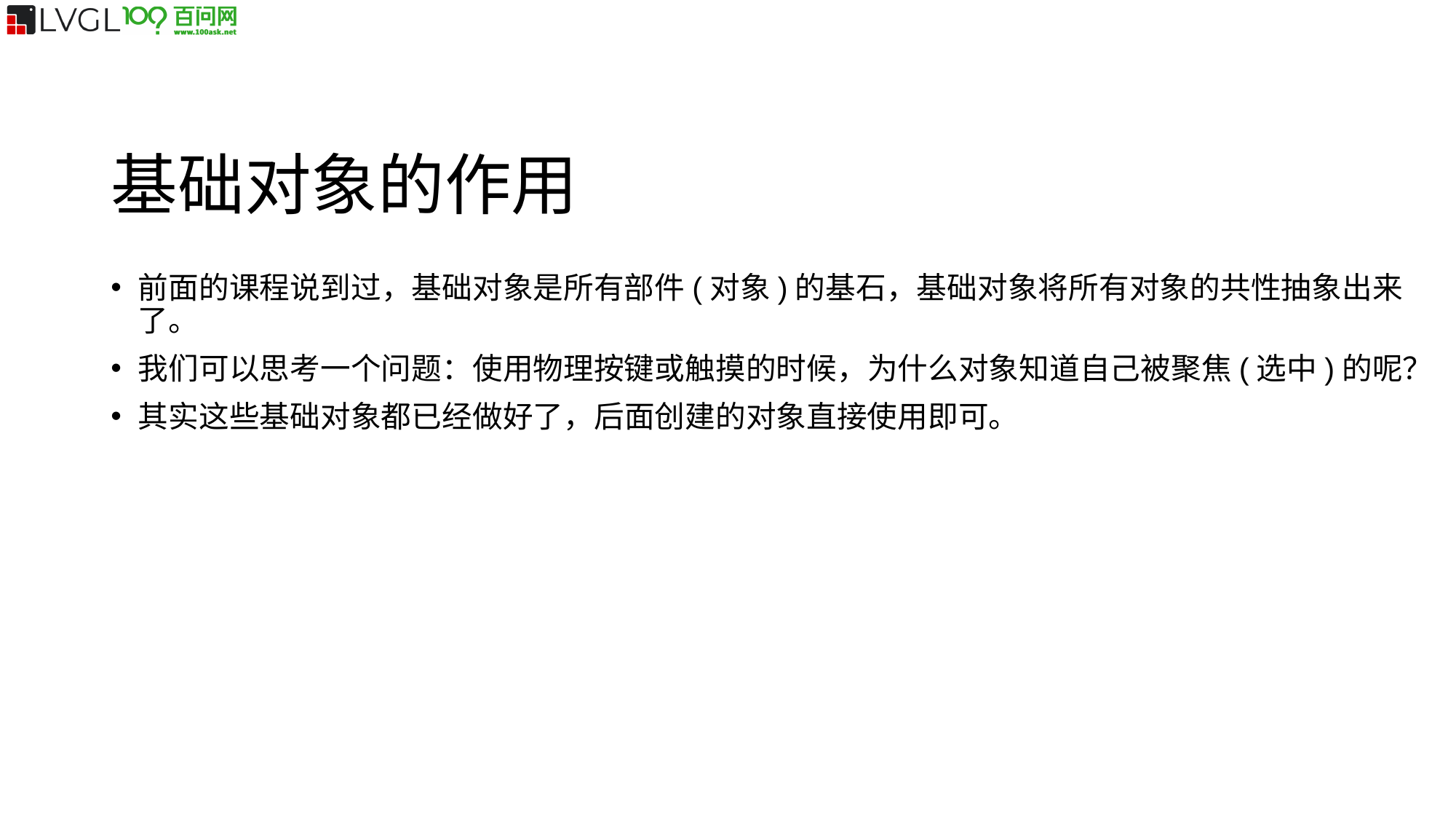

基础对象的作用
前面的课程说到过，基础对象是所有部件(对象)的基石，基础对象将所有对象的共性抽象出来了。
我们可以思考一个问题：使用物理按键或触摸的时候，为什么对象知道自己被聚焦(选中)的呢？
其实这些基础对象都已经做好了，后面创建的对象直接使用即可。